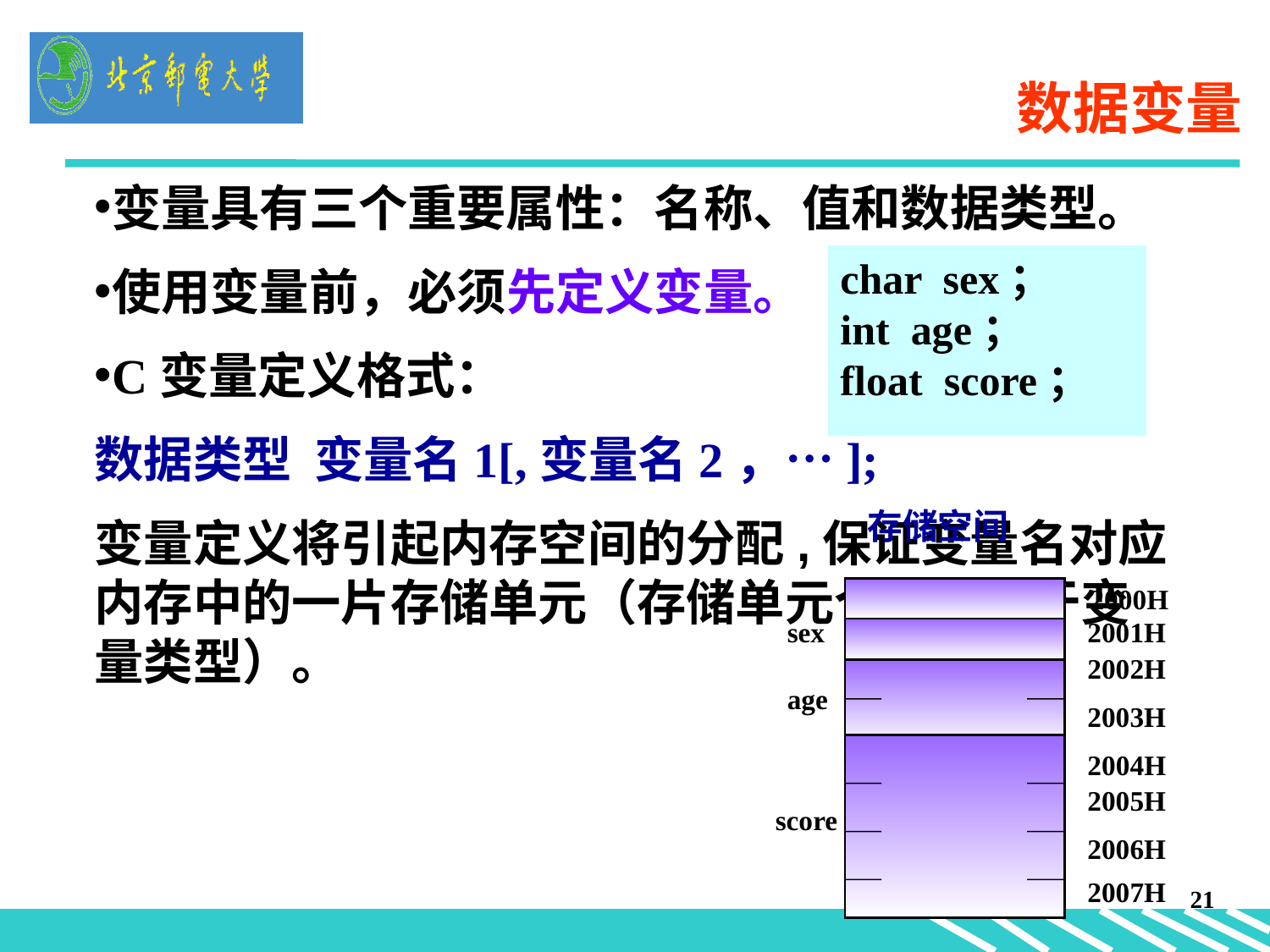

# 数据变量
变量具有三个重要属性：名称、值和数据类型。
使用变量前，必须先定义变量。
C变量定义格式：
数据类型  变量名1[,变量名2，…];
变量定义将引起内存空间的分配,保证变量名对应内存中的一片存储单元（存储单元个数取决于变量类型）。
char  sex；
int  age；
float  score；
存储空间

2000H
sex
2001H

2002H

age

2003H

2004H

2005H

score

2006H
2007H

21